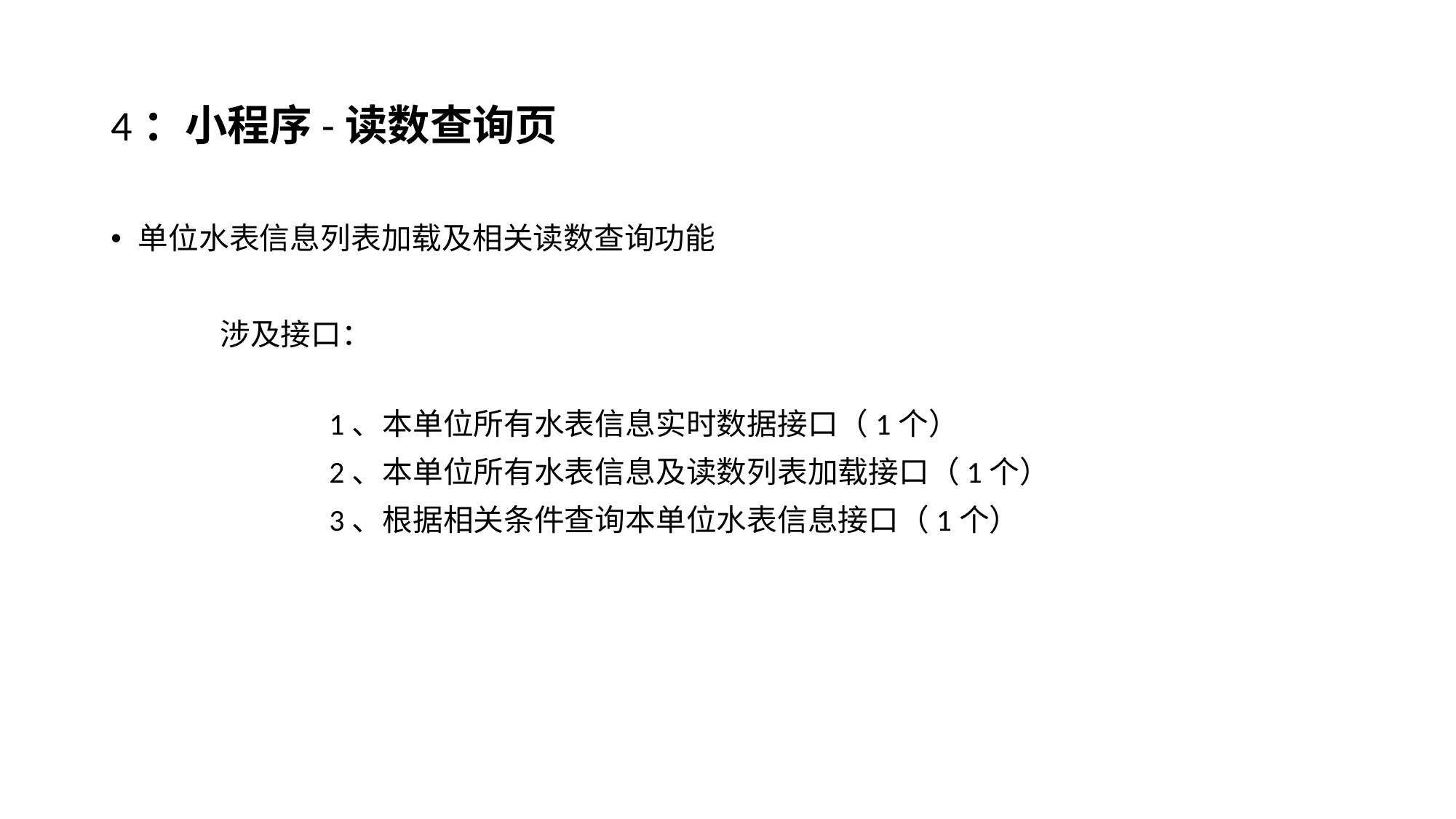

# 4：小程序-读数查询页
单位水表信息列表加载及相关读数查询功能

 	涉及接口：

		1、本单位所有水表信息实时数据接口（1个）
		2、本单位所有水表信息及读数列表加载接口（1个）
		3、根据相关条件查询本单位水表信息接口（1个）